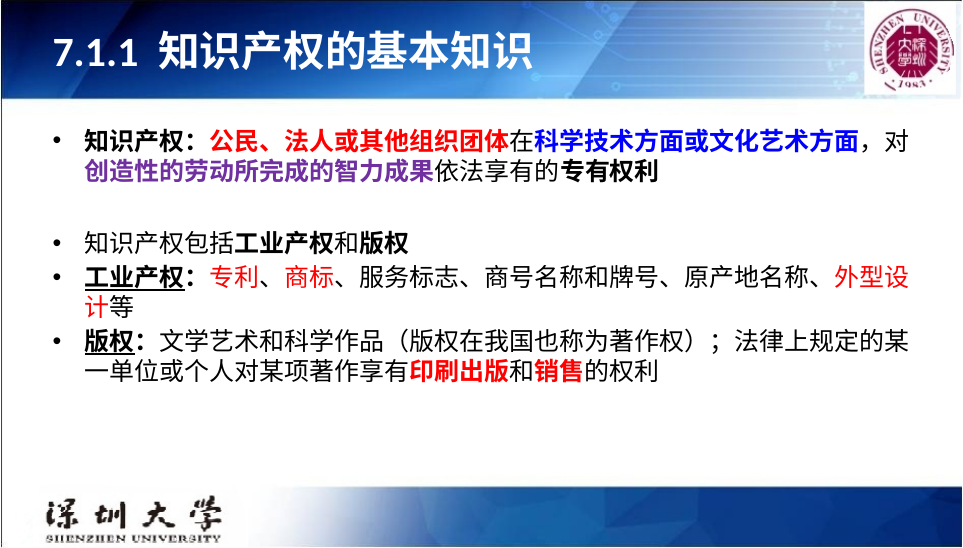

# 7.1.1 知识产权的基本知识
知识产权：公民、法人或其他组织团体在科学技术方面或文化艺术方面，对创造性的劳动所完成的智力成果依法享有的专有权利

知识产权包括工业产权和版权
工业产权：专利、商标、服务标志、商号名称和牌号、原产地名称、外型设计等
版权：文学艺术和科学作品（版权在我国也称为著作权）；法律上规定的某一单位或个人对某项著作享有印刷出版和销售的权利
241